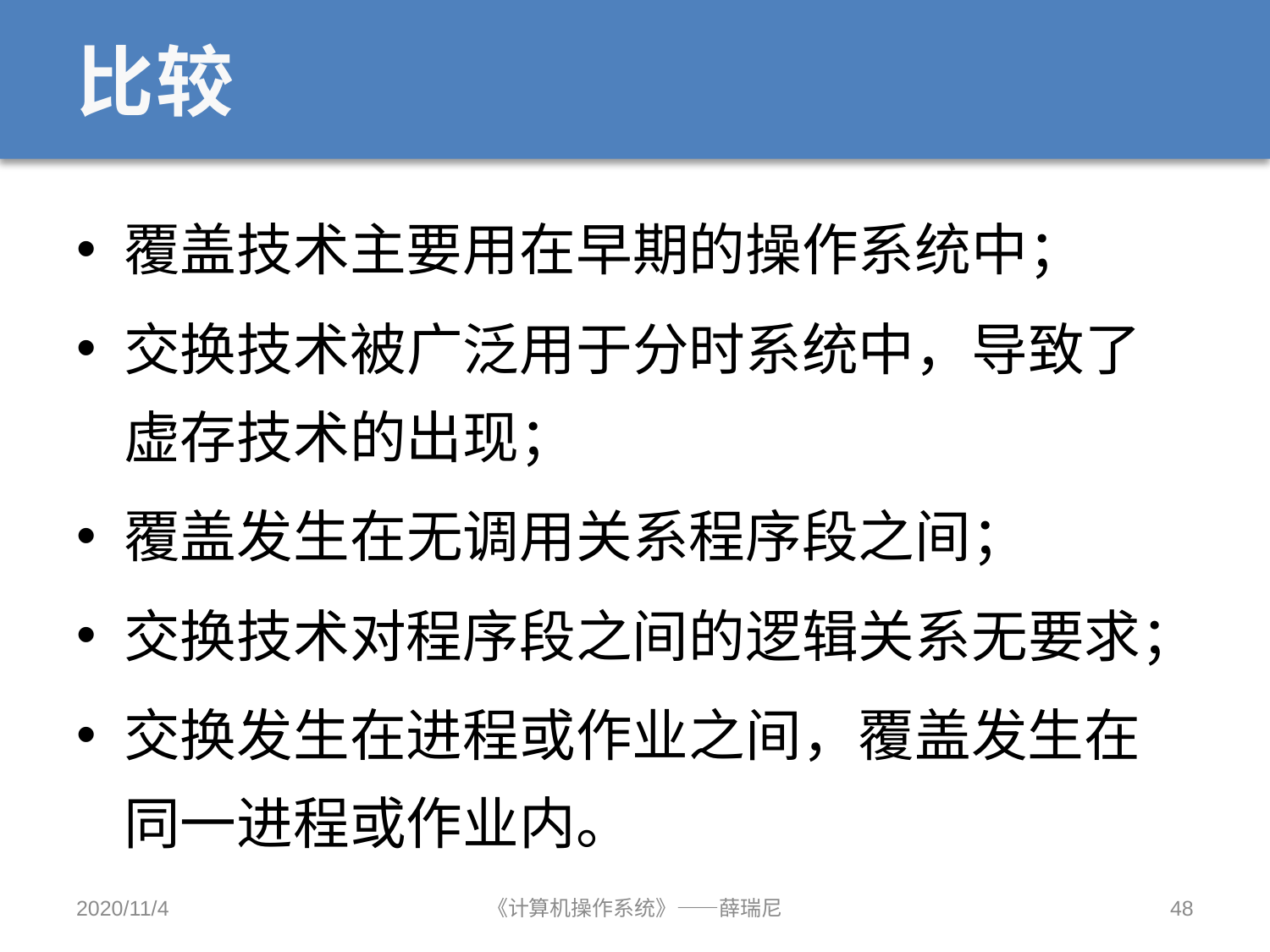

# 比较
覆盖技术主要用在早期的操作系统中；
交换技术被广泛用于分时系统中，导致了虚存技术的出现；
覆盖发生在无调用关系程序段之间；
交换技术对程序段之间的逻辑关系无要求；
交换发生在进程或作业之间，覆盖发生在同一进程或作业内。
2020/11/4
《计算机操作系统》——薛瑞尼
48